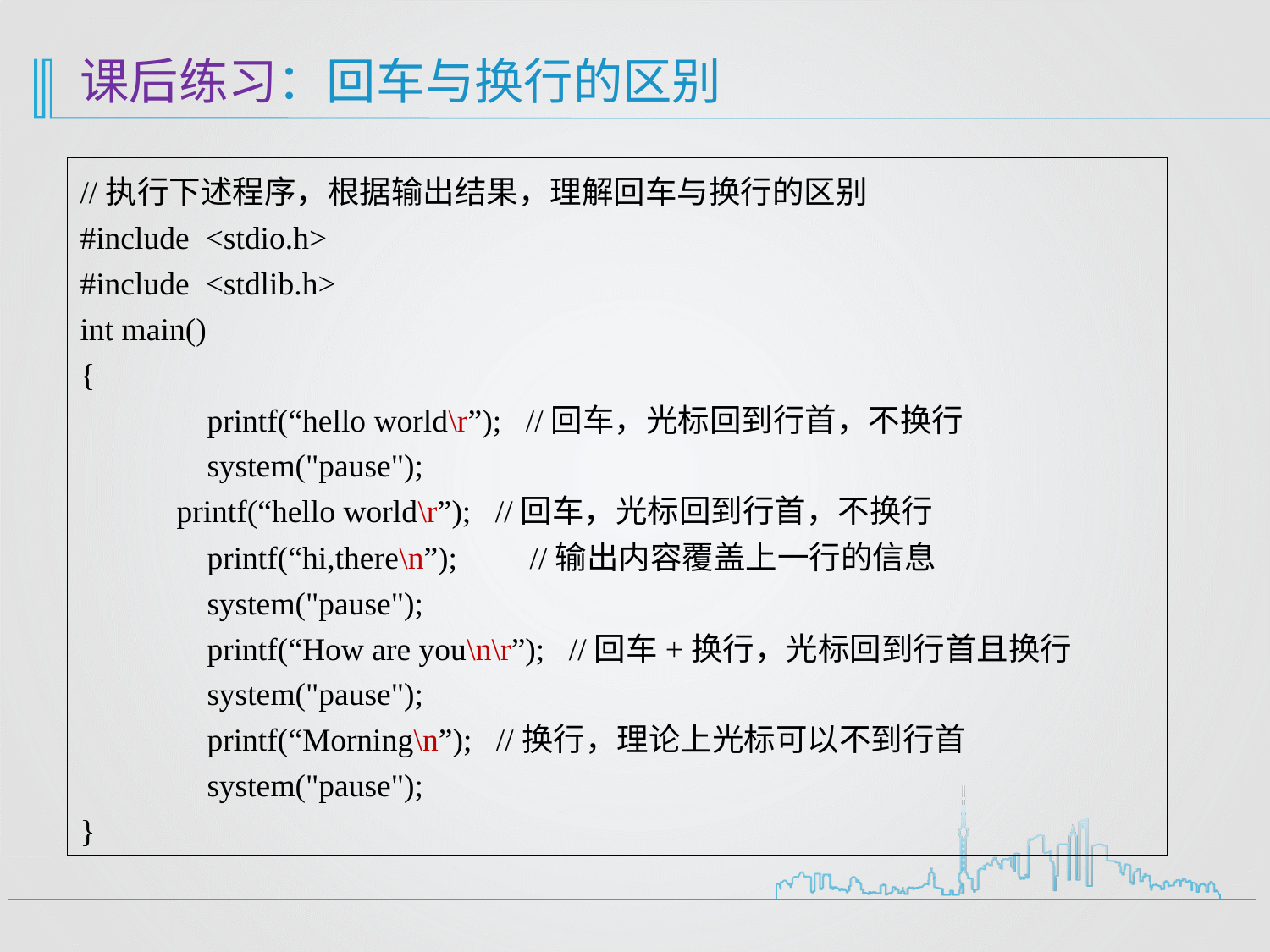

# 课后练习：回车与换行的区别
//执行下述程序，根据输出结果，理解回车与换行的区别
#include  <stdio.h>
#include  <stdlib.h>
int main()
{
      	printf(“hello world\r”);   //回车，光标回到行首，不换行
	system("pause");
            printf(“hello world\r”);   //回车，光标回到行首，不换行
	printf(“hi,there\n”);         //输出内容覆盖上一行的信息
	system("pause");
	printf(“How are you\n\r”);   //回车+换行，光标回到行首且换行
	system("pause");
	printf(“Morning\n”);   //换行，理论上光标可以不到行首
	system("pause");
}